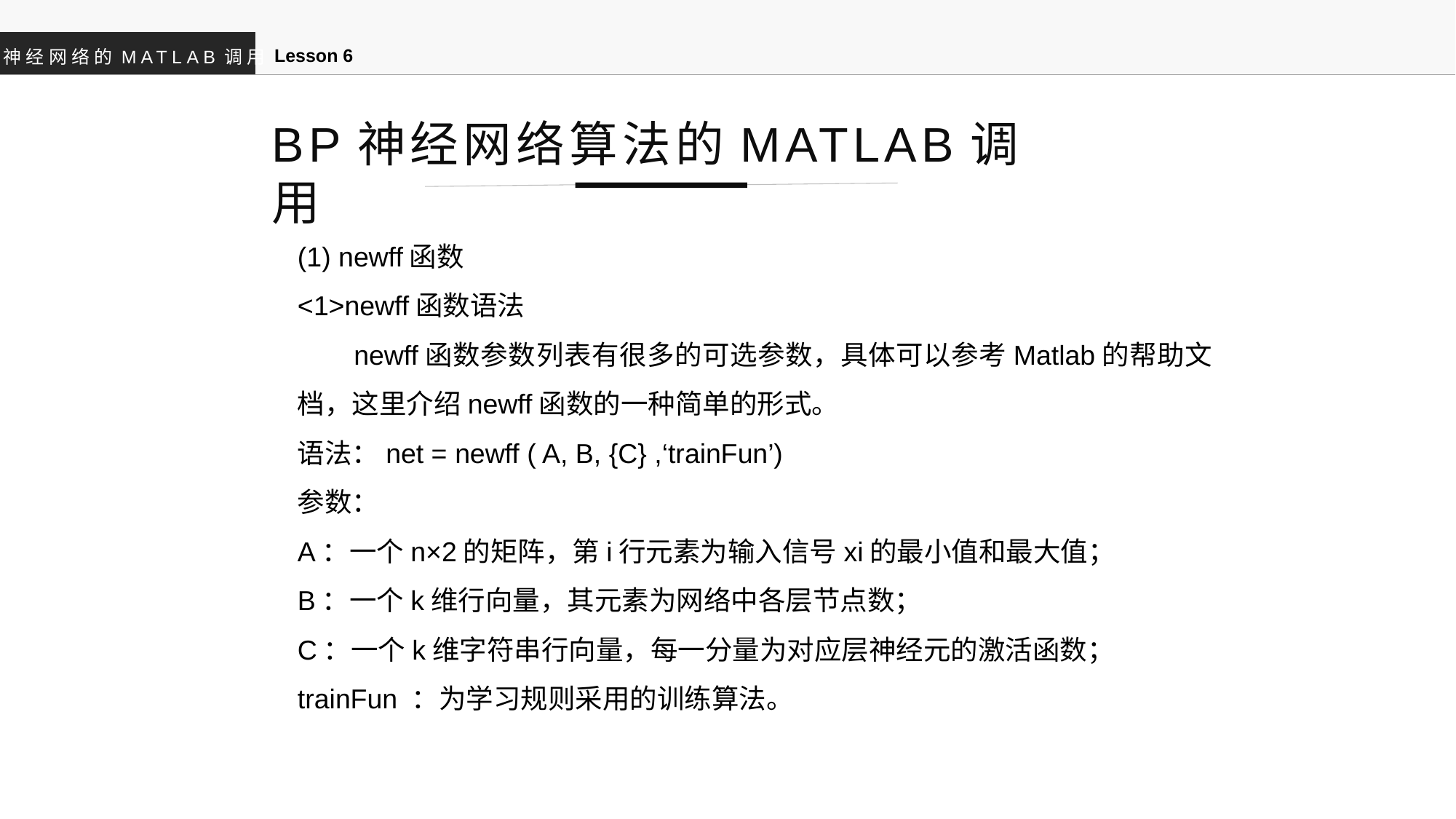

Lesson 6
神经网络的MATLAB调用
BP神经网络算法的MATLAB调用

(1) newff函数
<1>newff函数语法
       newff函数参数列表有很多的可选参数，具体可以参考Matlab的帮助文档，这里介绍newff函数的一种简单的形式。
语法：net = newff ( A, B, {C} ,‘trainFun’)
参数：
A：一个n×2的矩阵，第i行元素为输入信号xi的最小值和最大值；
B：一个k维行向量，其元素为网络中各层节点数；
C：一个k维字符串行向量，每一分量为对应层神经元的激活函数；
trainFun ：为学习规则采用的训练算法。